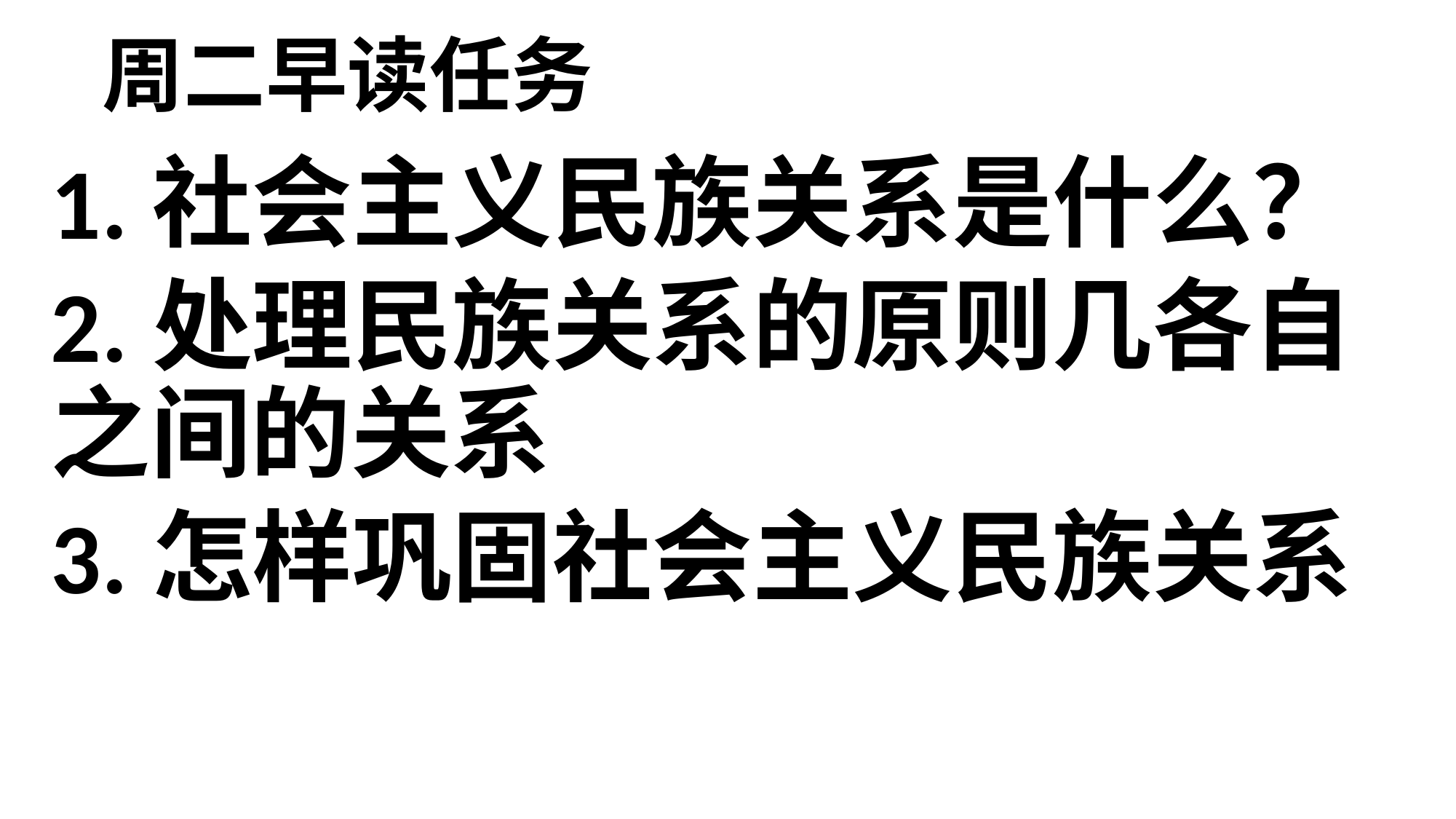

# 周二早读任务
1.社会主义民族关系是什么？
2.处理民族关系的原则几各自之间的关系
3.怎样巩固社会主义民族关系